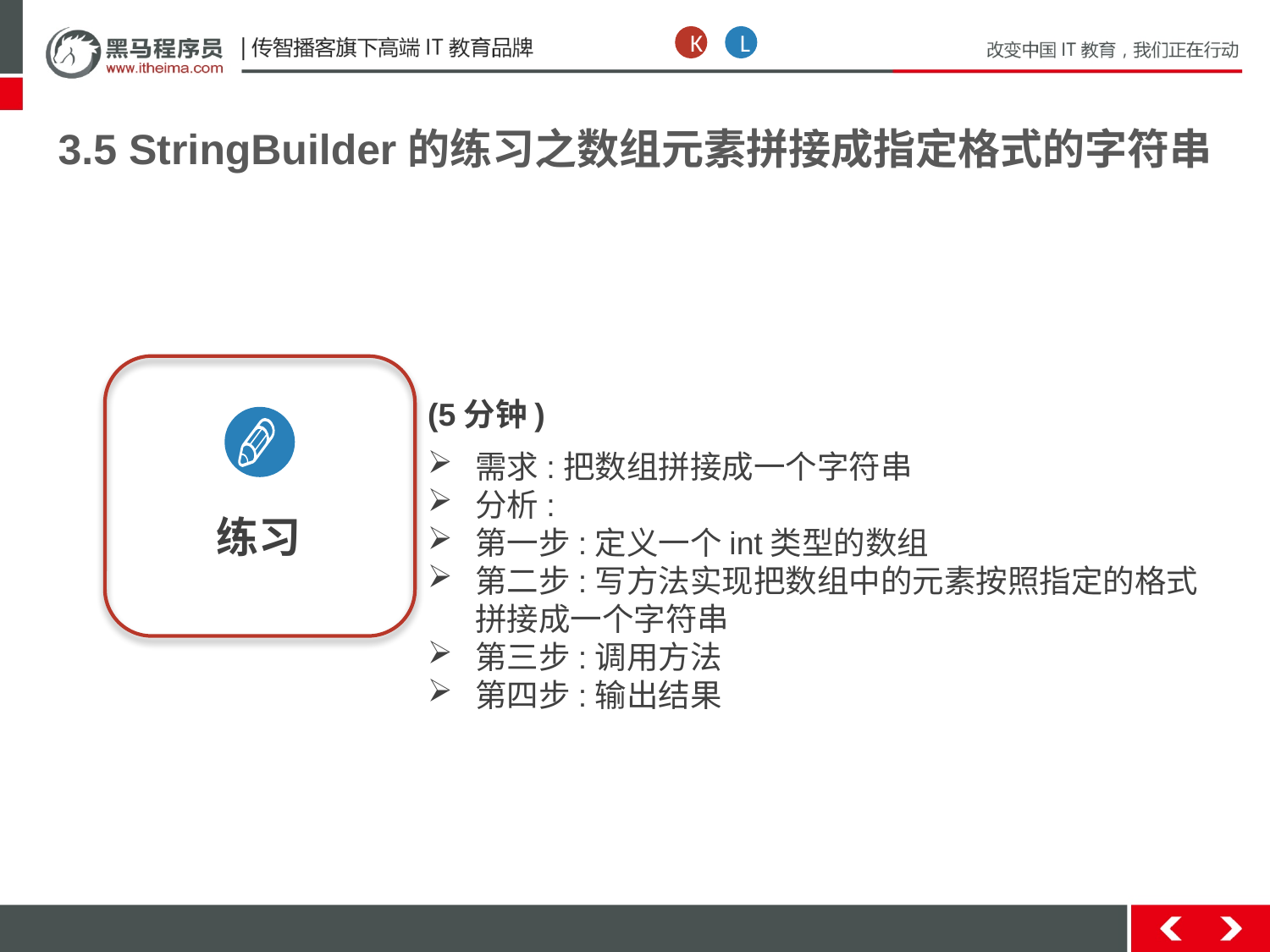

K
L
3.5 StringBuilder的练习之数组元素拼接成指定格式的字符串

练习
(5分钟)
需求:把数组拼接成一个字符串
分析:
第一步:定义一个int类型的数组
第二步:写方法实现把数组中的元素按照指定的格式拼接成一个字符串
第三步:调用方法
第四步:输出结果